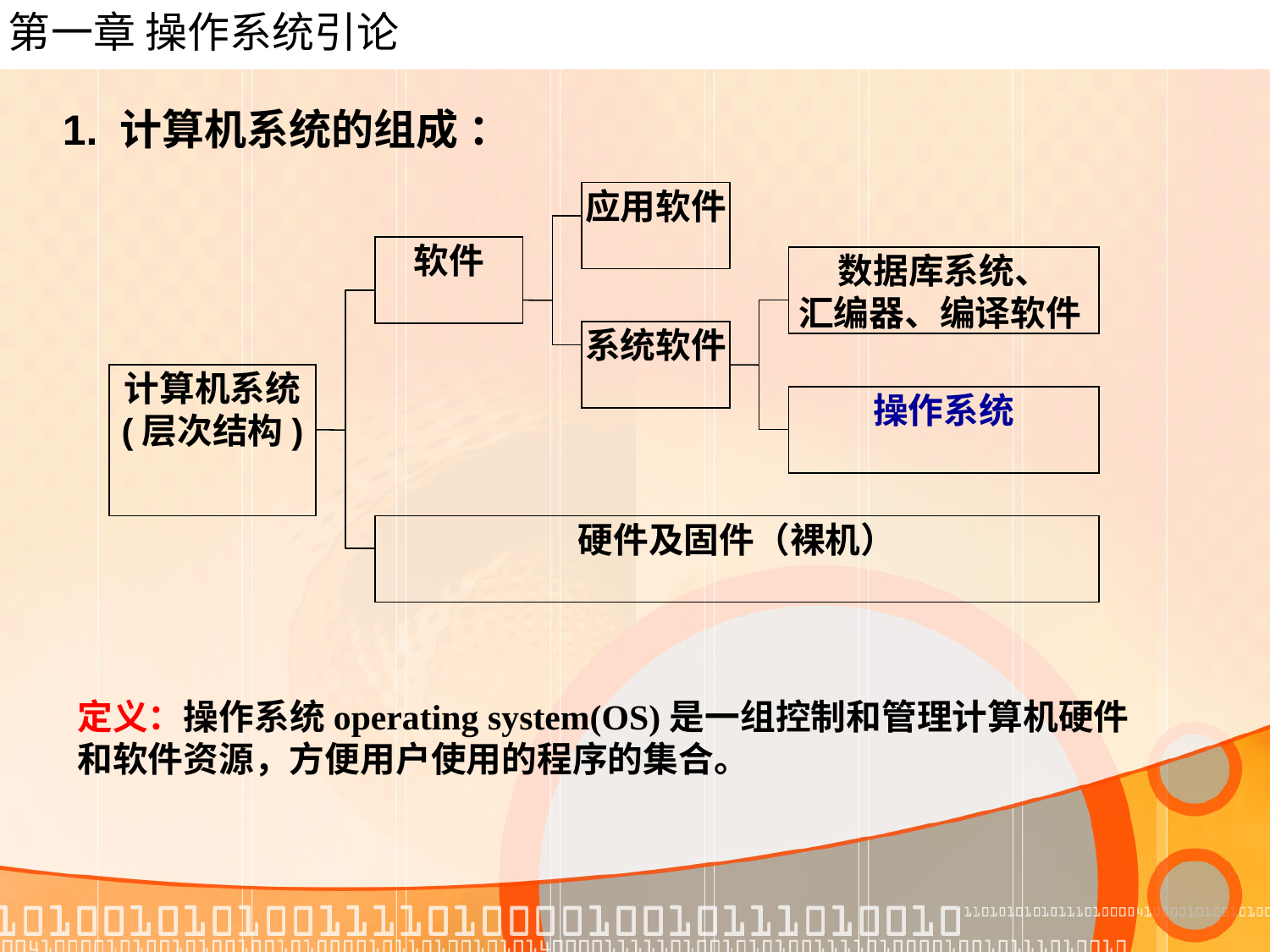

第一章 操作系统引论
1. 计算机系统的组成 ：
应用软件

软件
数据库系统、
汇编器、编译软件

系统软件
计算机系统
(层次结构)

操作系统

硬件及固件（裸机）
定义：操作系统operating system(OS)是一组控制和管理计算机硬件和软件资源，方便用户使用的程序的集合。